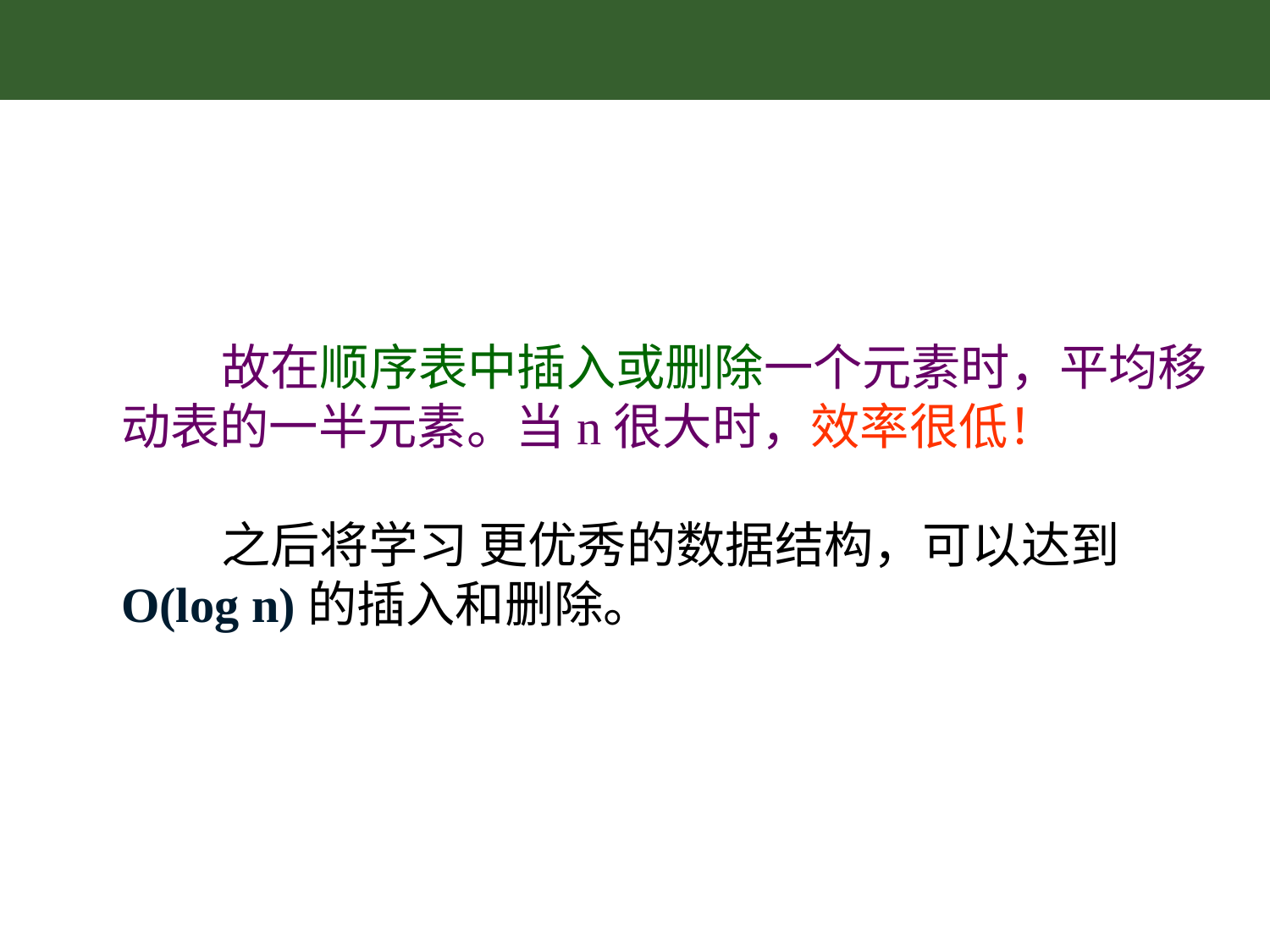

故在顺序表中插入或删除一个元素时，平均移动表的一半元素。当n很大时，效率很低！

        之后将学习 更优秀的数据结构，可以达到O(log n)的插入和删除。